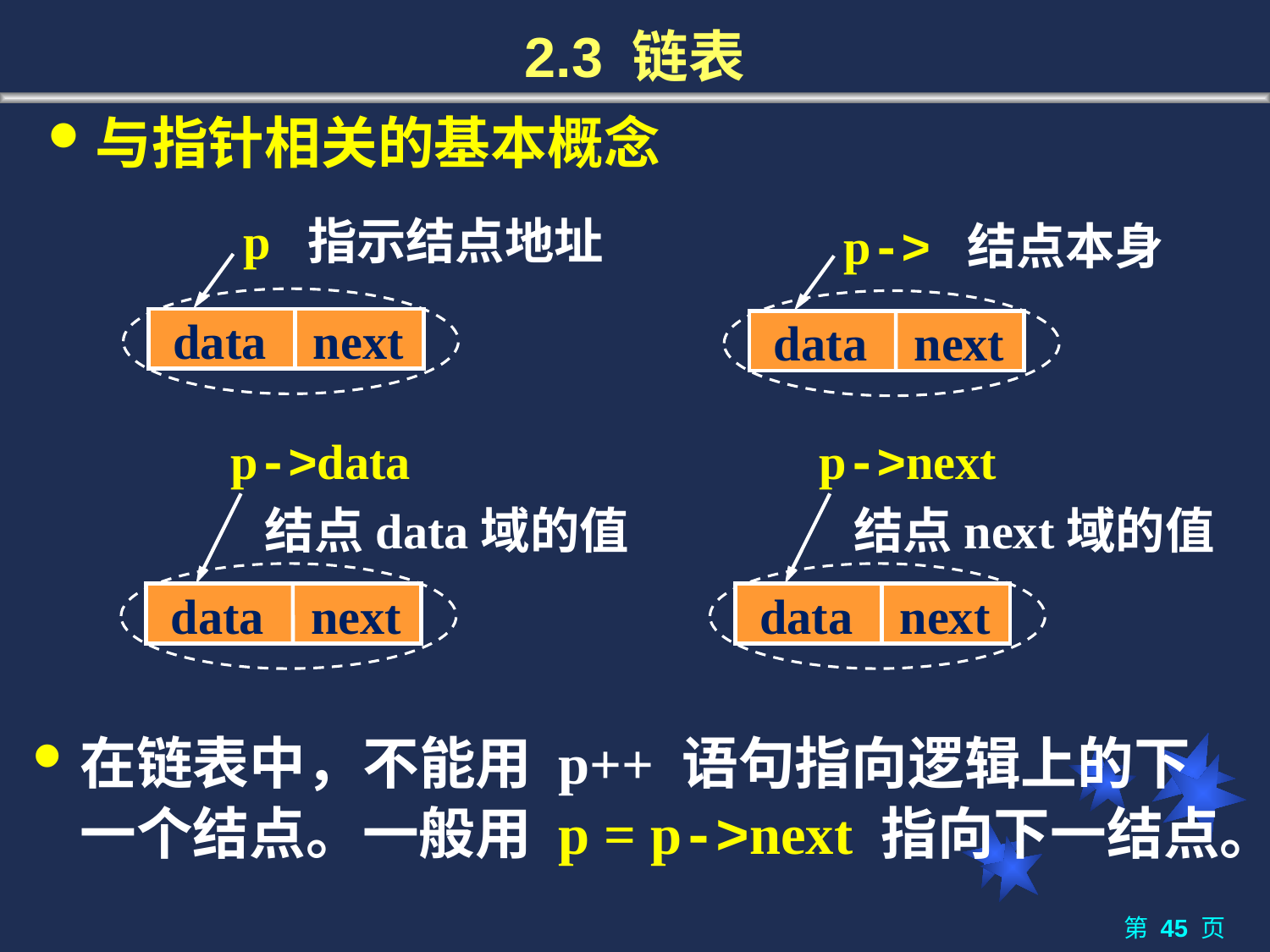

# 2.3 链表
与指针相关的基本概念
p  指示结点地址

data
next

p->  结点本身

data
next

p->data
  结点data域的值

data
next

p->next
  结点next域的值

data
next

在链表中，不能用 p++ 语句指向逻辑上的下一个结点。一般用 p = p->next 指向下一结点。
第 45 页